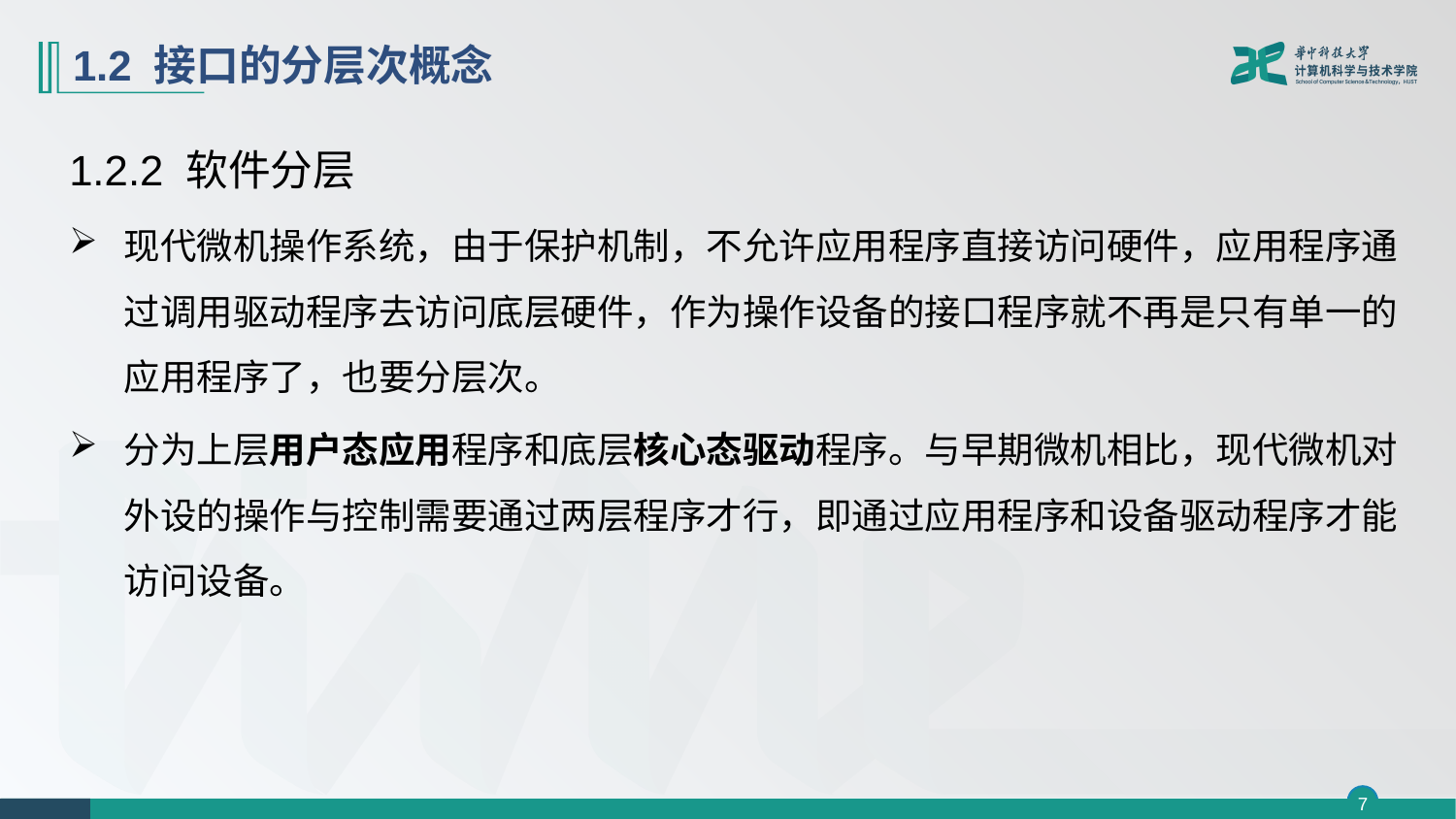

# 1.2 接口的分层次概念
1.2.2 软件分层
现代微机操作系统，由于保护机制，不允许应用程序直接访问硬件，应用程序通过调用驱动程序去访问底层硬件，作为操作设备的接口程序就不再是只有单一的应用程序了，也要分层次。
分为上层用户态应用程序和底层核心态驱动程序。与早期微机相比，现代微机对外设的操作与控制需要通过两层程序才行，即通过应用程序和设备驱动程序才能访问设备。